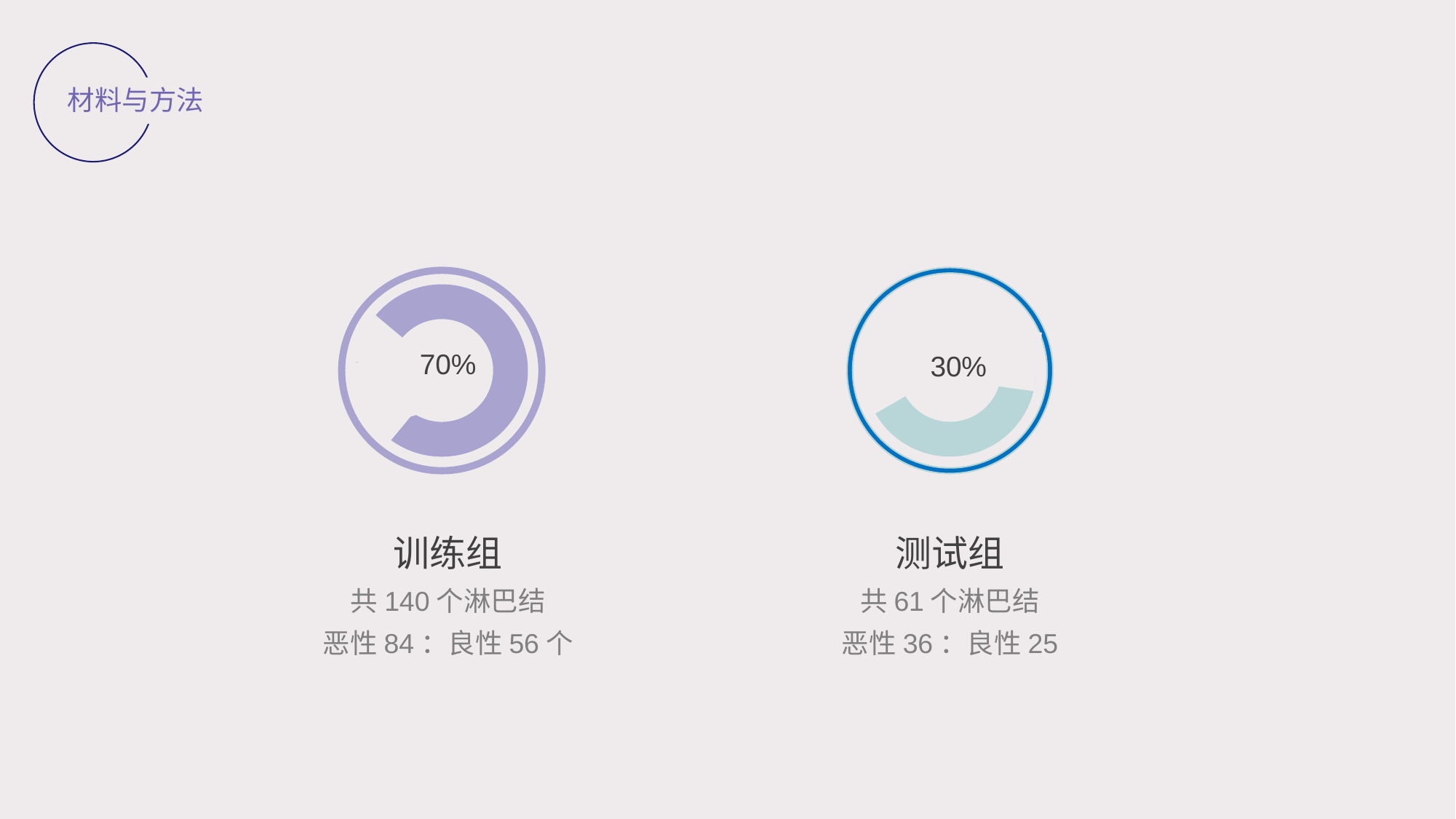

材料与方法

70%
30%

训练组
共140个淋巴结
恶性84：良性56个
测试组
共61个淋巴结
恶性36：良性25